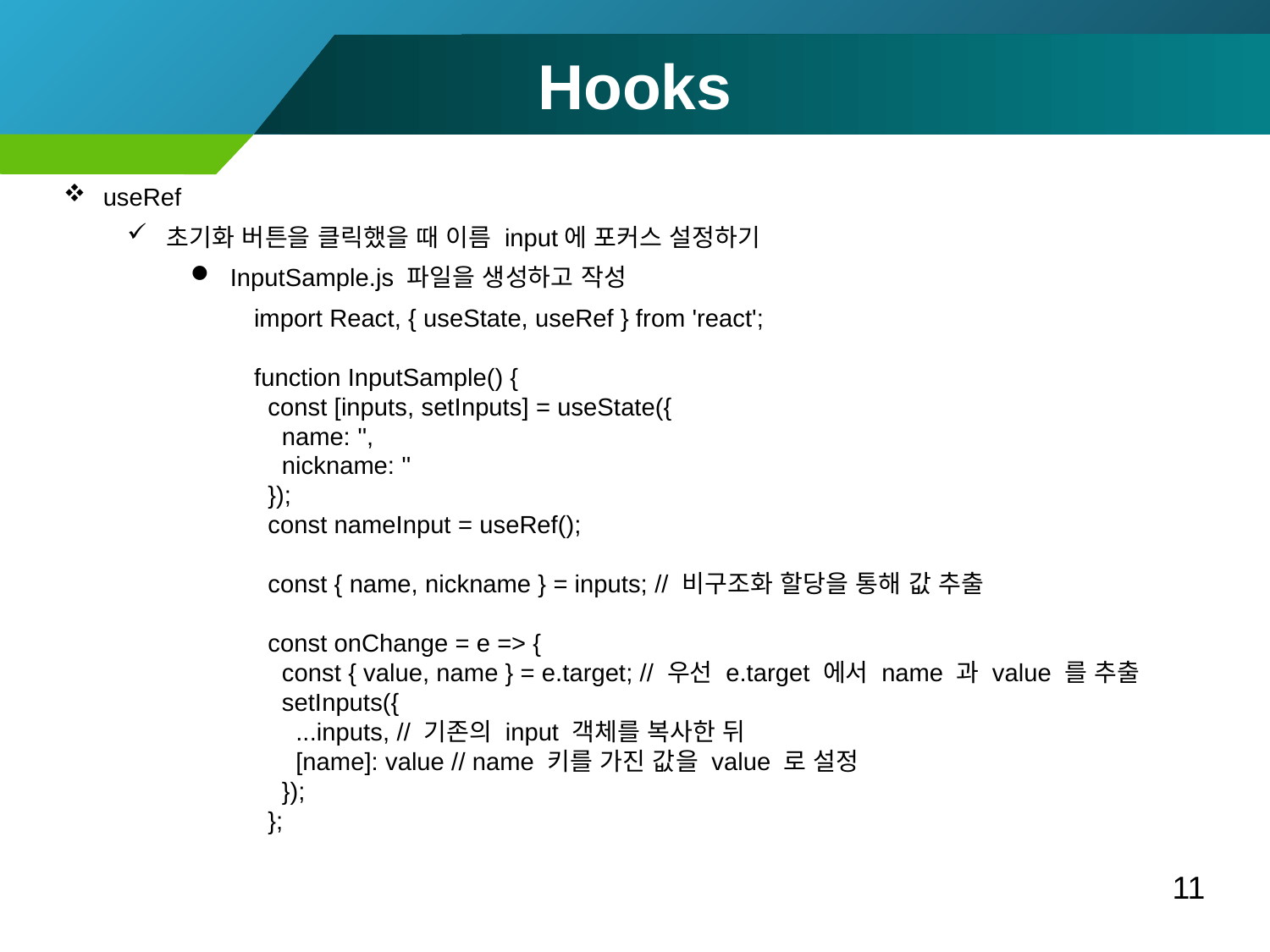

Hooks
useRef
초기화 버튼을 클릭했을 때 이름 input에 포커스 설정하기
InputSample.js 파일을 생성하고 작성
import React, { useState, useRef } from 'react';

function InputSample() {
  const [inputs, setInputs] = useState({
    name: '',
    nickname: ''
  });
  const nameInput = useRef();

  const { name, nickname } = inputs; // 비구조화 할당을 통해 값 추출

  const onChange = e => {
    const { value, name } = e.target; // 우선 e.target 에서 name 과 value 를 추출
    setInputs({
      ...inputs, // 기존의 input 객체를 복사한 뒤
      [name]: value // name 키를 가진 값을 value 로 설정
    });
  };

11